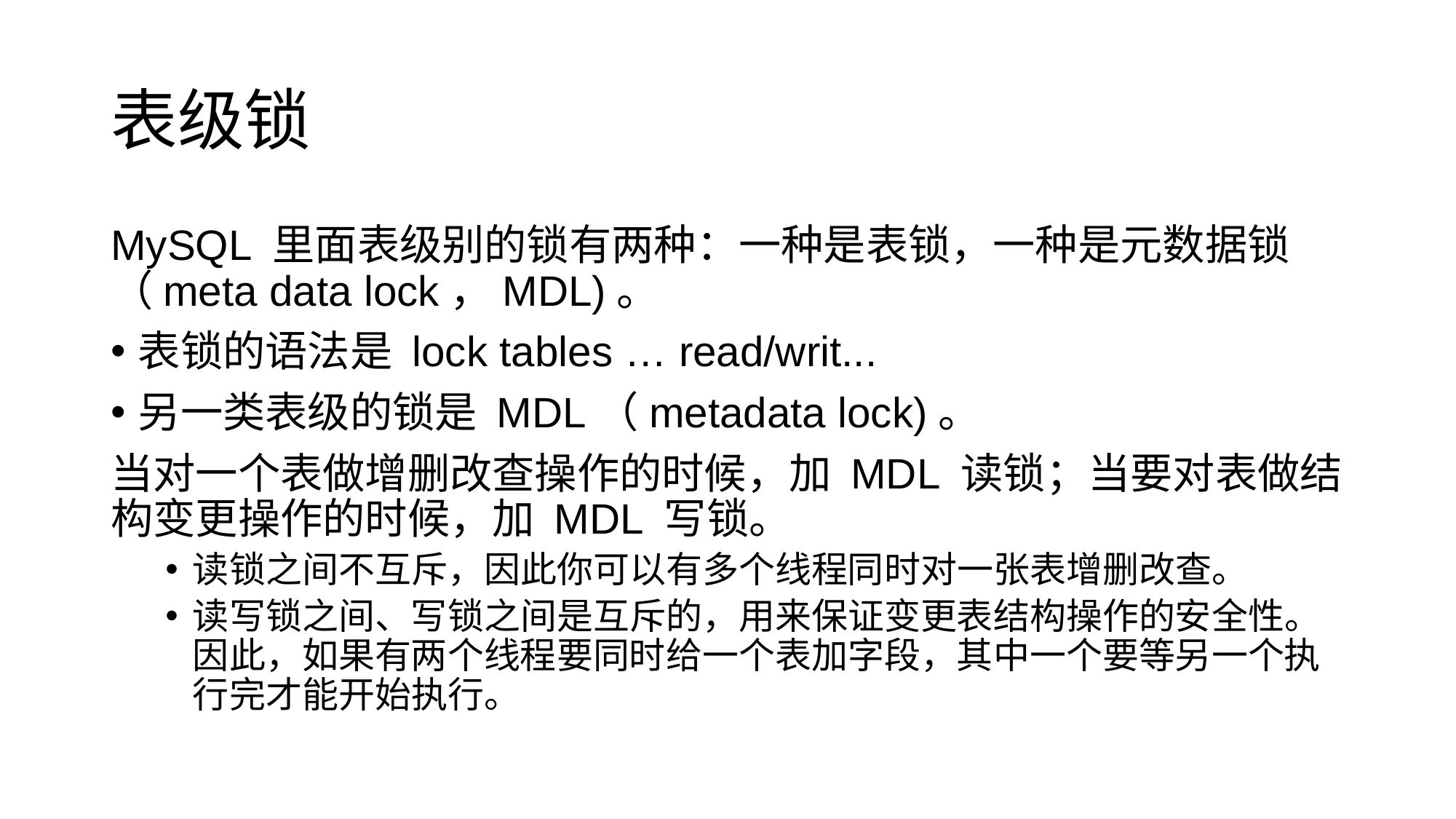

# 表级锁
MySQL 里面表级别的锁有两种：一种是表锁，一种是元数据锁（meta data lock，MDL)。
表锁的语法是 lock tables … read/writ...
另一类表级的锁是 MDL（metadata lock)。
当对一个表做增删改查操作的时候，加 MDL 读锁；当要对表做结构变更操作的时候，加 MDL 写锁。
读锁之间不互斥，因此你可以有多个线程同时对一张表增删改查。
读写锁之间、写锁之间是互斥的，用来保证变更表结构操作的安全性。因此，如果有两个线程要同时给一个表加字段，其中一个要等另一个执行完才能开始执行。